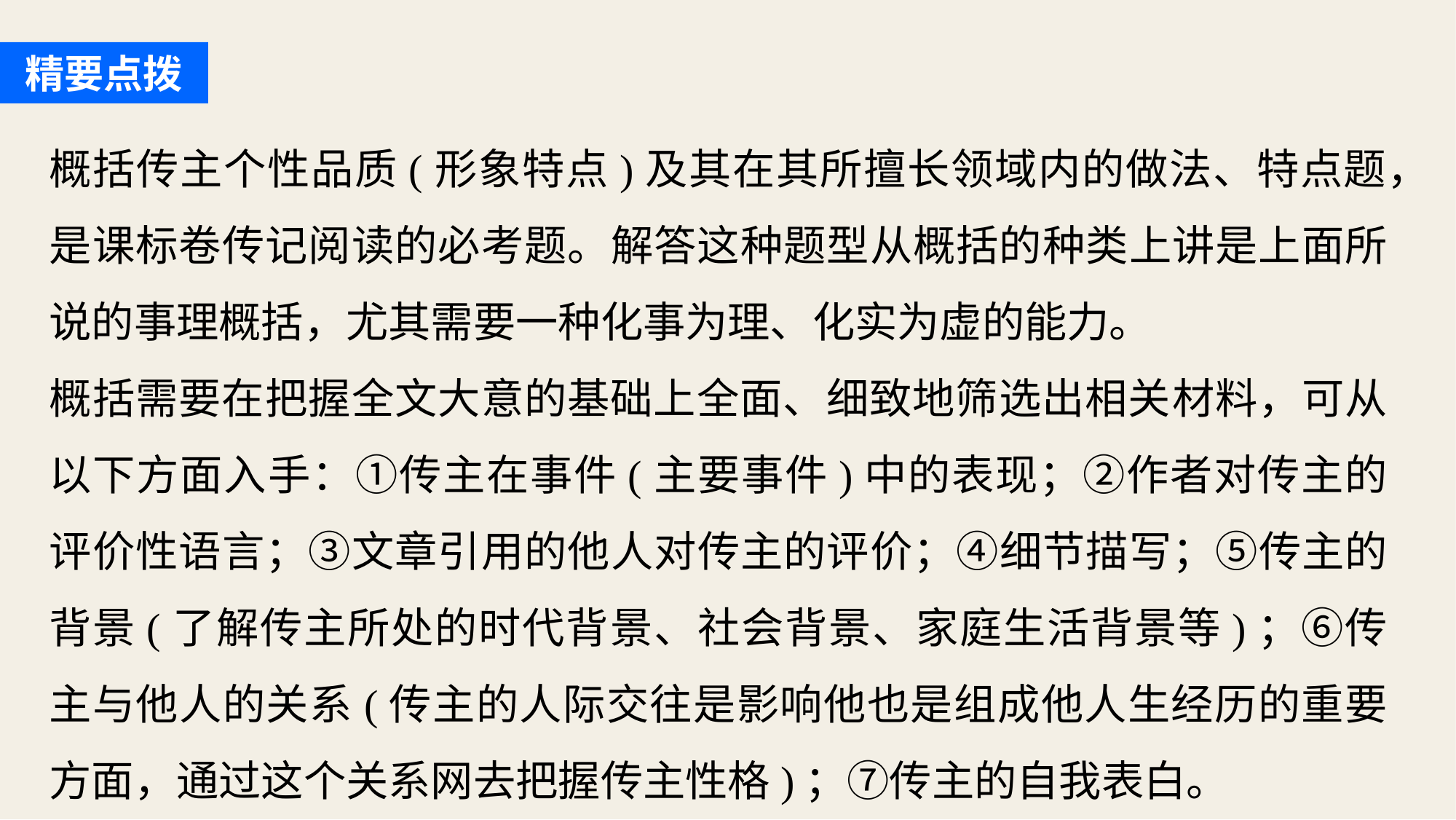

精要点拨
概括传主个性品质(形象特点)及其在其所擅长领域内的做法、特点题，是课标卷传记阅读的必考题。解答这种题型从概括的种类上讲是上面所说的事理概括，尤其需要一种化事为理、化实为虚的能力。
概括需要在把握全文大意的基础上全面、细致地筛选出相关材料，可从以下方面入手：①传主在事件(主要事件)中的表现；②作者对传主的评价性语言；③文章引用的他人对传主的评价；④细节描写；⑤传主的背景(了解传主所处的时代背景、社会背景、家庭生活背景等)；⑥传主与他人的关系(传主的人际交往是影响他也是组成他人生经历的重要方面，通过这个关系网去把握传主性格)；⑦传主的自我表白。